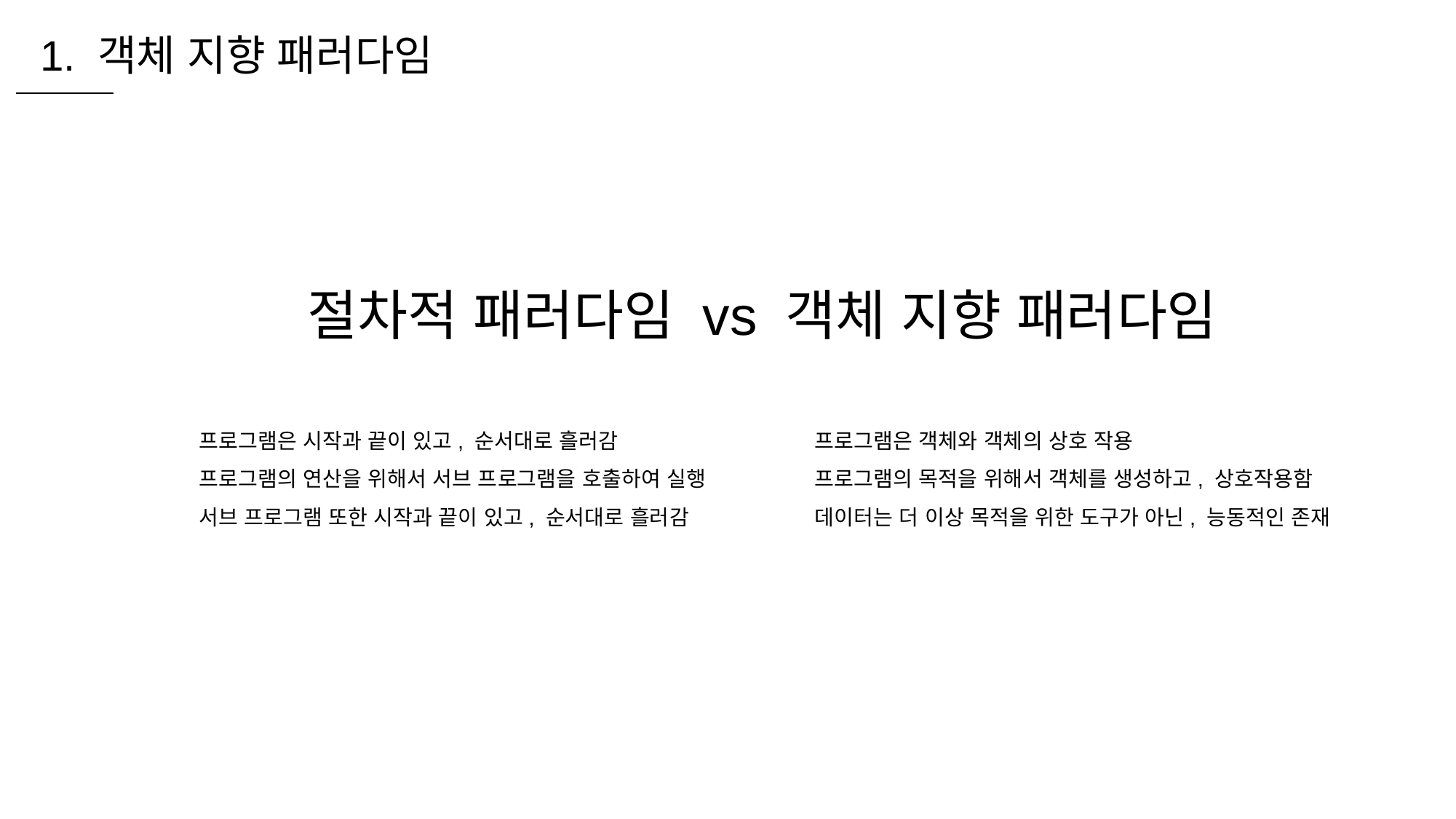

1. 객체 지향 패러다임
절차적 패러다임 vs 객체 지향 패러다임
프로그램은 객체와 객체의 상호 작용
프로그램의 목적을 위해서 객체를 생성하고, 상호작용함
데이터는 더 이상 목적을 위한 도구가 아닌, 능동적인 존재
프로그램은 시작과 끝이 있고, 순서대로 흘러감
프로그램의 연산을 위해서 서브 프로그램을 호출하여 실행
서브 프로그램 또한 시작과 끝이 있고, 순서대로 흘러감